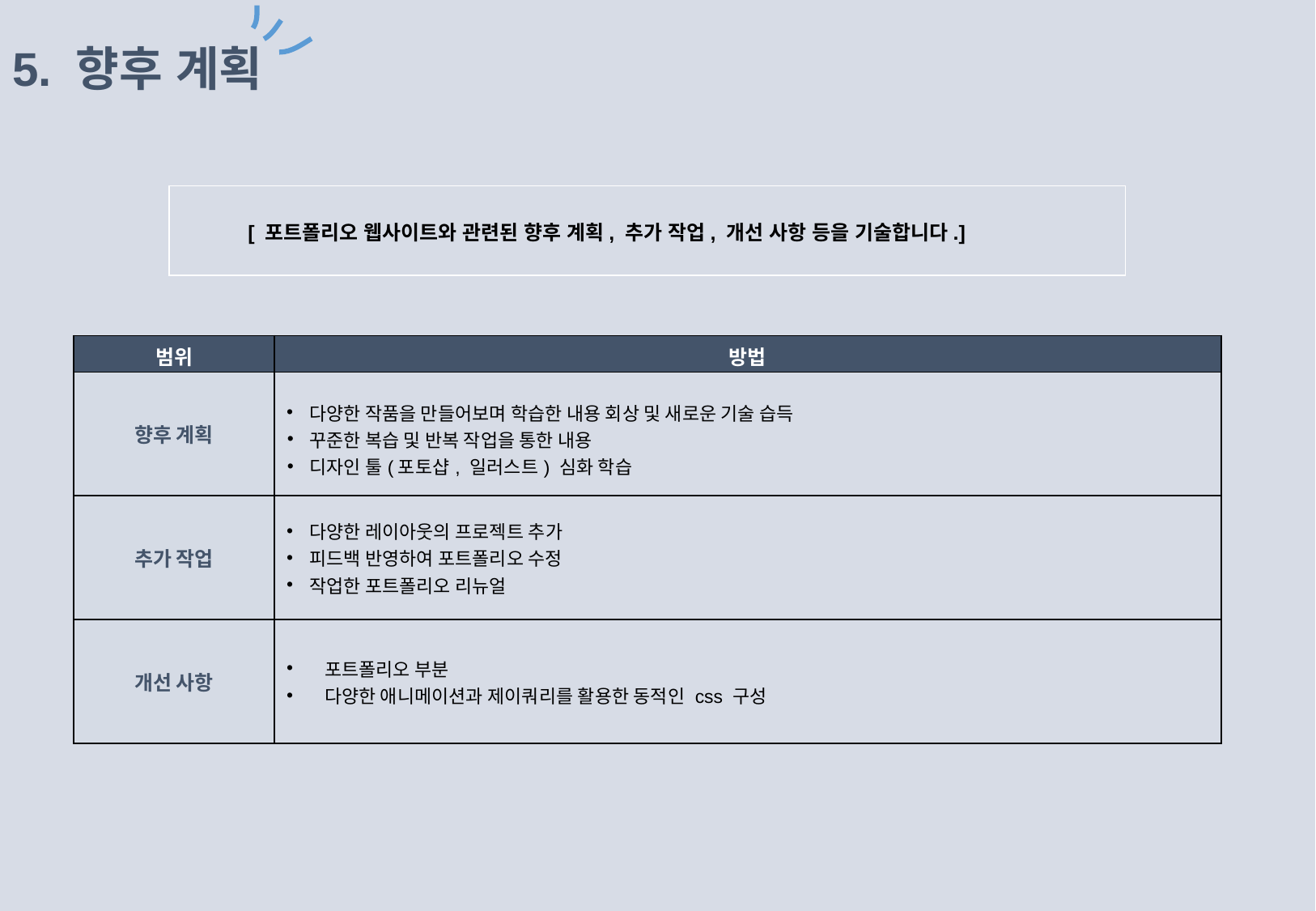

# 5. 향후 계획

[ 포트폴리오 웹사이트와 관련된 향후 계획, 추가 작업, 개선 사항 등을 기술합니다.]
| 범위 | 방법 |
| --- | --- |
| 향후 계획 | 다양한 작품을 만들어보며 학습한 내용 회상 및 새로운 기술 습득 꾸준한 복습 및 반복 작업을 통한 내용 디자인 툴(포토샵, 일러스트) 심화 학습 |
| 추가 작업 | 다양한 레이아웃의 프로젝트 추가 피드백 반영하여 포트폴리오 수정 작업한 포트폴리오 리뉴얼 |
| 개선 사항 | 포트폴리오 부분 다양한 애니메이션과 제이쿼리를 활용한 동적인 css 구성 |